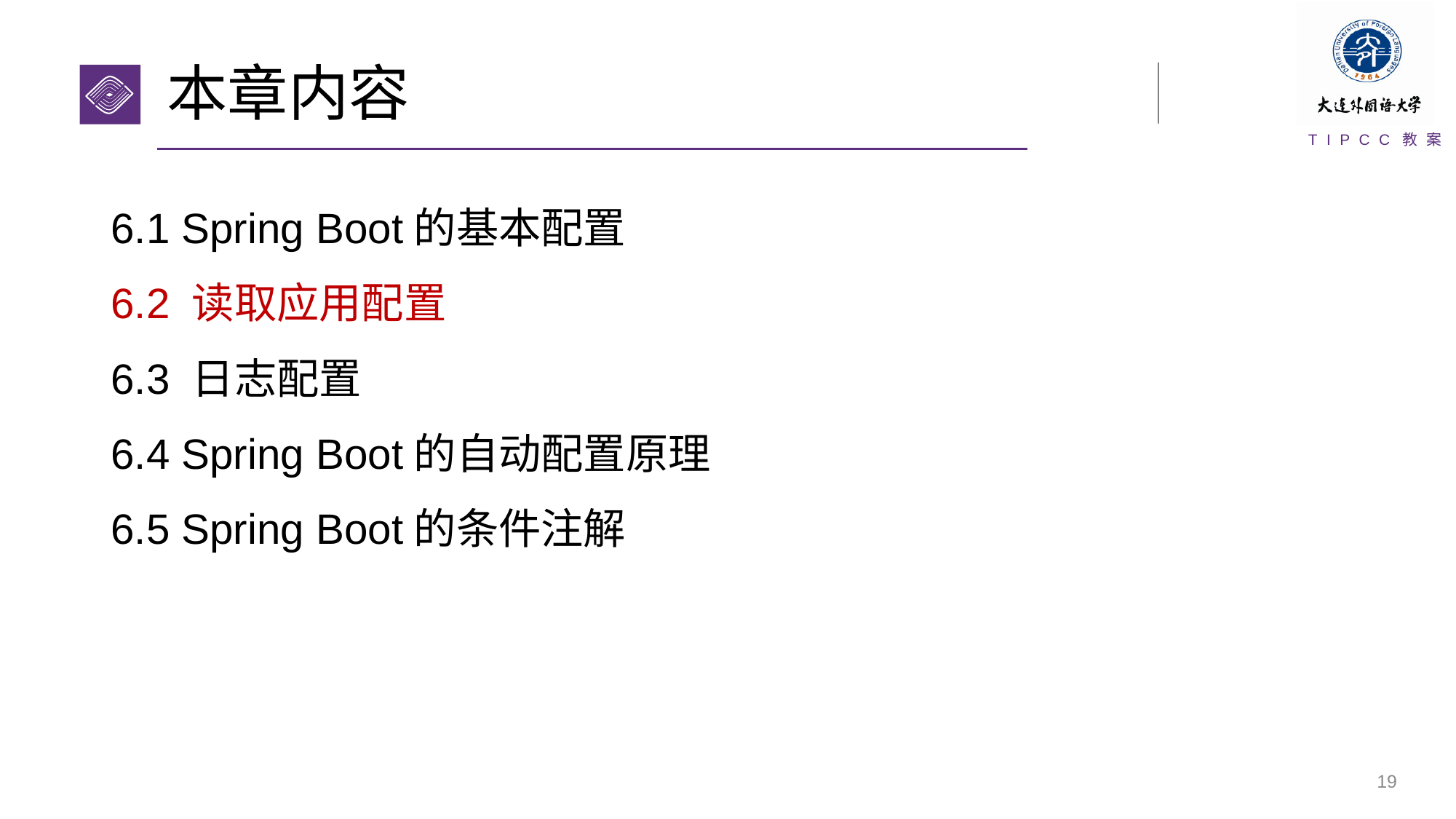

# 本章内容
6.1 Spring Boot的基本配置
6.2 读取应用配置
6.3 日志配置
6.4 Spring Boot的自动配置原理
6.5 Spring Boot的条件注解
19